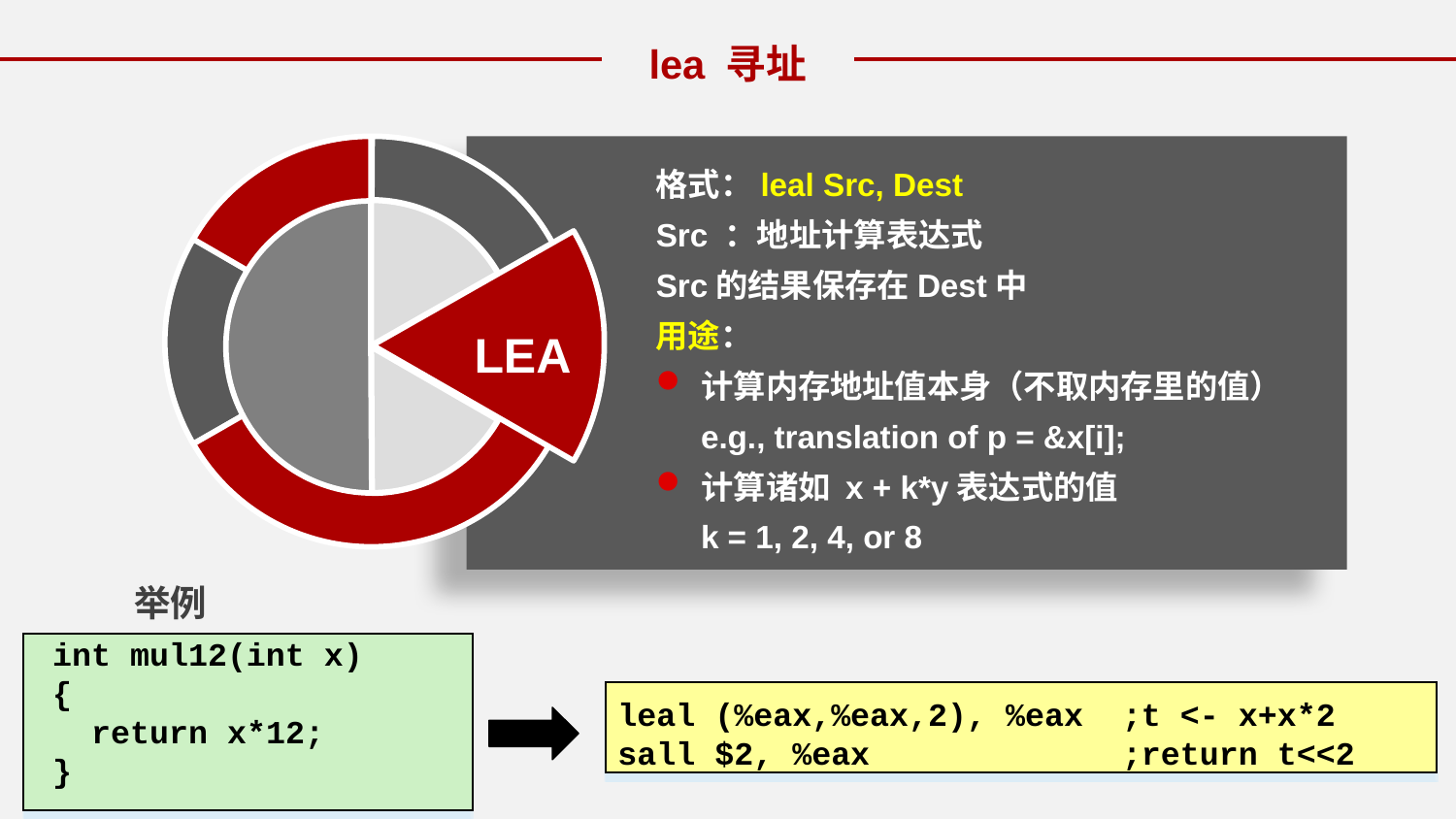

lea 寻址

格式：leal Src, Dest
Src ：地址计算表达式
Src的结果保存在Dest中
用途：
计算内存地址值本身（不取内存里的值）
     e.g., translation of p = &x[i];
计算诸如 x + k*y表达式的值
     k = 1, 2, 4, or 8

LEA

举例
int mul12(int x)
{
  return x*12;
}
leal (%eax,%eax,2), %eax  ;t <- x+x*2
sall $2, %eax             ;return t<<2